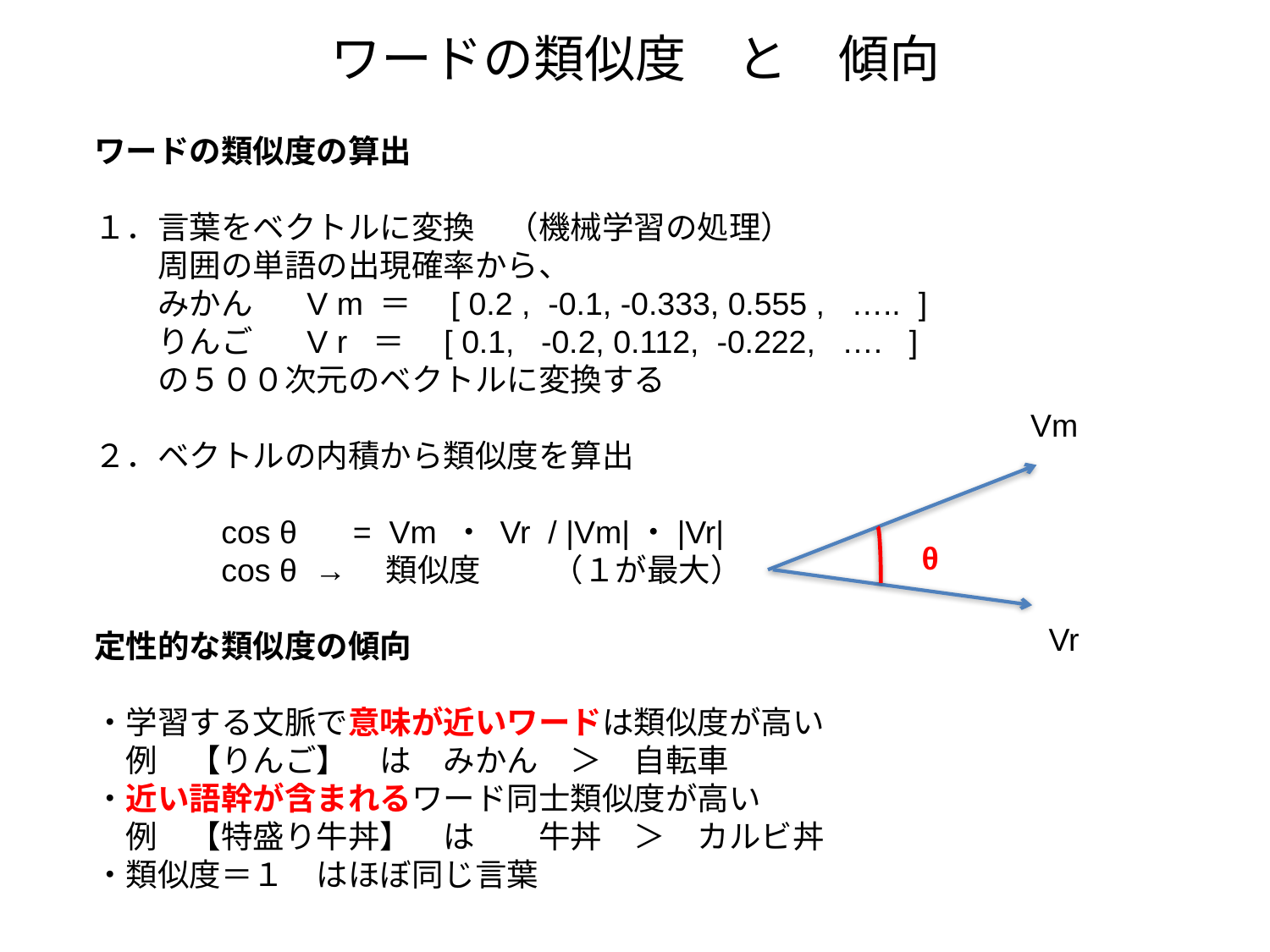

# ワードの類似度　と　傾向
ワードの類似度の算出

１．言葉をベクトルに変換　（機械学習の処理）
周囲の単語の出現確率から、
みかん　  V m ＝　[ 0.2 ,  -0.1, -0.333, 0.555 ,   …..  ]
りんご　  V r  ＝　[ 0.1,   -0.2, 0.112,  -0.222,   ….   ]
の５００次元のベクトルに変換する

２．ベクトルの内積から類似度を算出

	cos θ 　=  Vm ・ Vr  / |Vm|・|Vr|
	cos θ  →　類似度 　　（１が最大）

定性的な類似度の傾向

・学習する文脈で意味が近いワードは類似度が高い
　例　【りんご】　は　みかん　＞　自転車
・近い語幹が含まれるワード同士類似度が高い
　例　【特盛り牛丼】　は　　牛丼　＞　カルビ丼
・類似度＝１　はほぼ同じ言葉
Vm

θ
Vr